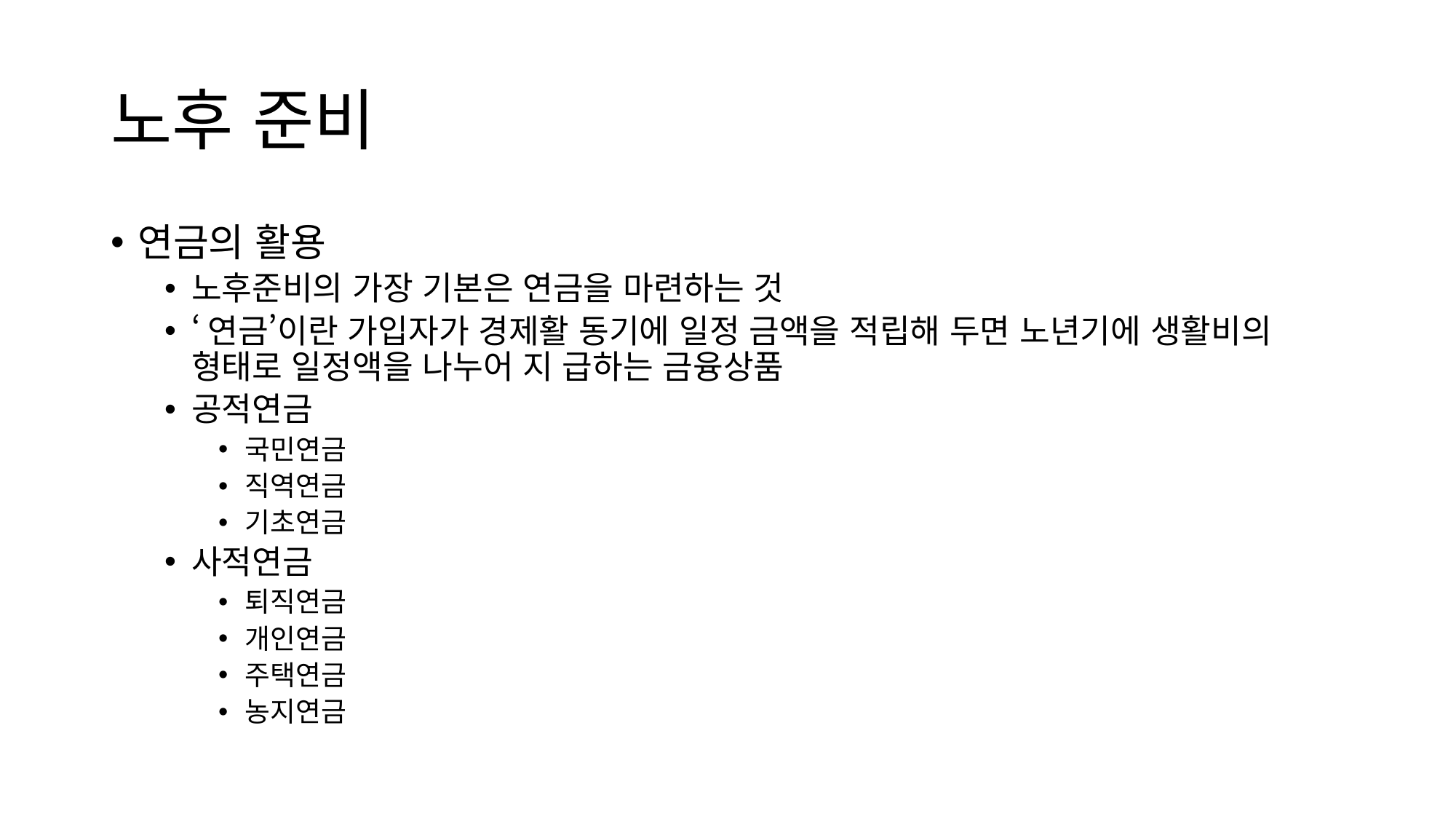

# 노후 준비
연금의 활용
노후준비의 가장 기본은 연금을 마련하는 것
‘연금’이란 가입자가 경제활 동기에 일정 금액을 적립해 두면 노년기에 생활비의 형태로 일정액을 나누어 지 급하는 금융상품
공적연금
국민연금
직역연금
기초연금
사적연금
퇴직연금
개인연금
주택연금
농지연금